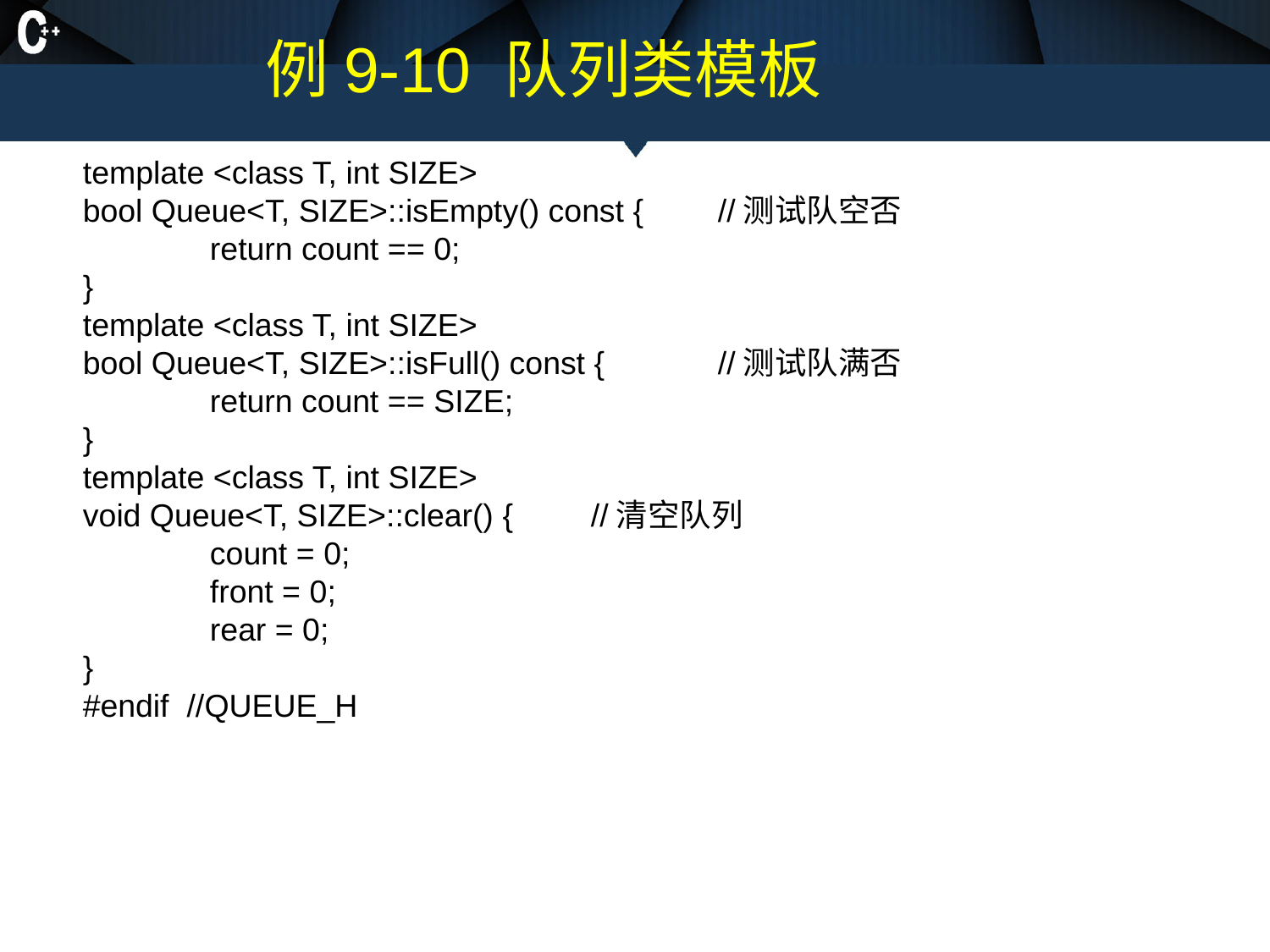

# 例9-10 队列类模板
template <class T, int SIZE>
bool Queue<T, SIZE>::isEmpty() const {	//测试队空否
	return count == 0;
}
template <class T, int SIZE>
bool Queue<T, SIZE>::isFull() const {	//测试队满否
	return count == SIZE;
}
template <class T, int SIZE>
void Queue<T, SIZE>::clear() {	//清空队列
	count = 0;
	front = 0;
	rear = 0;
}
#endif  //QUEUE_H